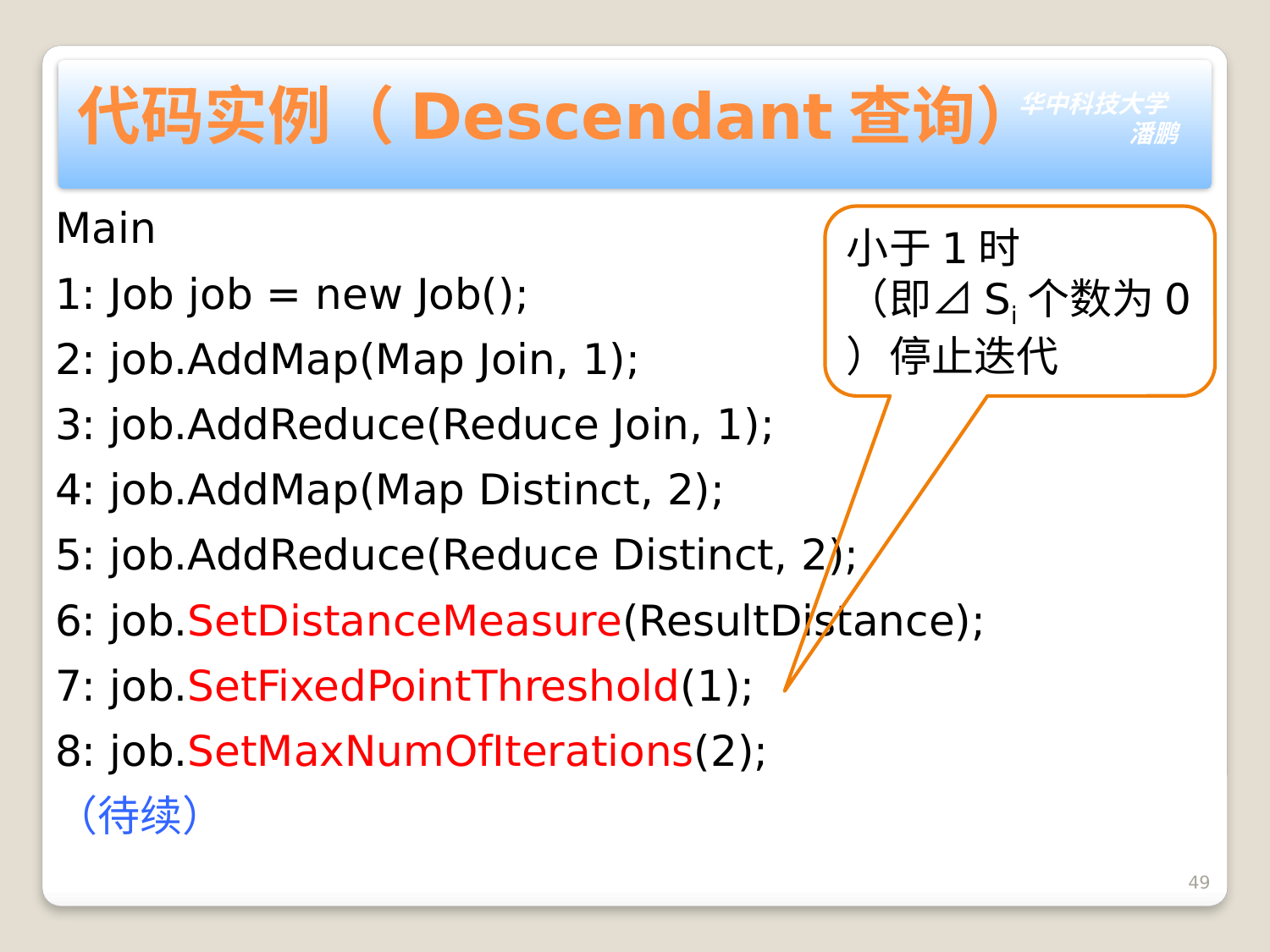

# 代码实例（Descendant查询）
Main
1: Job job = new Job();
2: job.AddMap(Map Join, 1);
3: job.AddReduce(Reduce Join, 1);
4: job.AddMap(Map Distinct, 2);
5: job.AddReduce(Reduce Distinct, 2);
6: job.SetDistanceMeasure(ResultDistance);
7: job.SetFixedPointThreshold(1);
8: job.SetMaxNumOfIterations(2);
（待续）
小于1时
（即⊿Si个数为0
）停止迭代
49